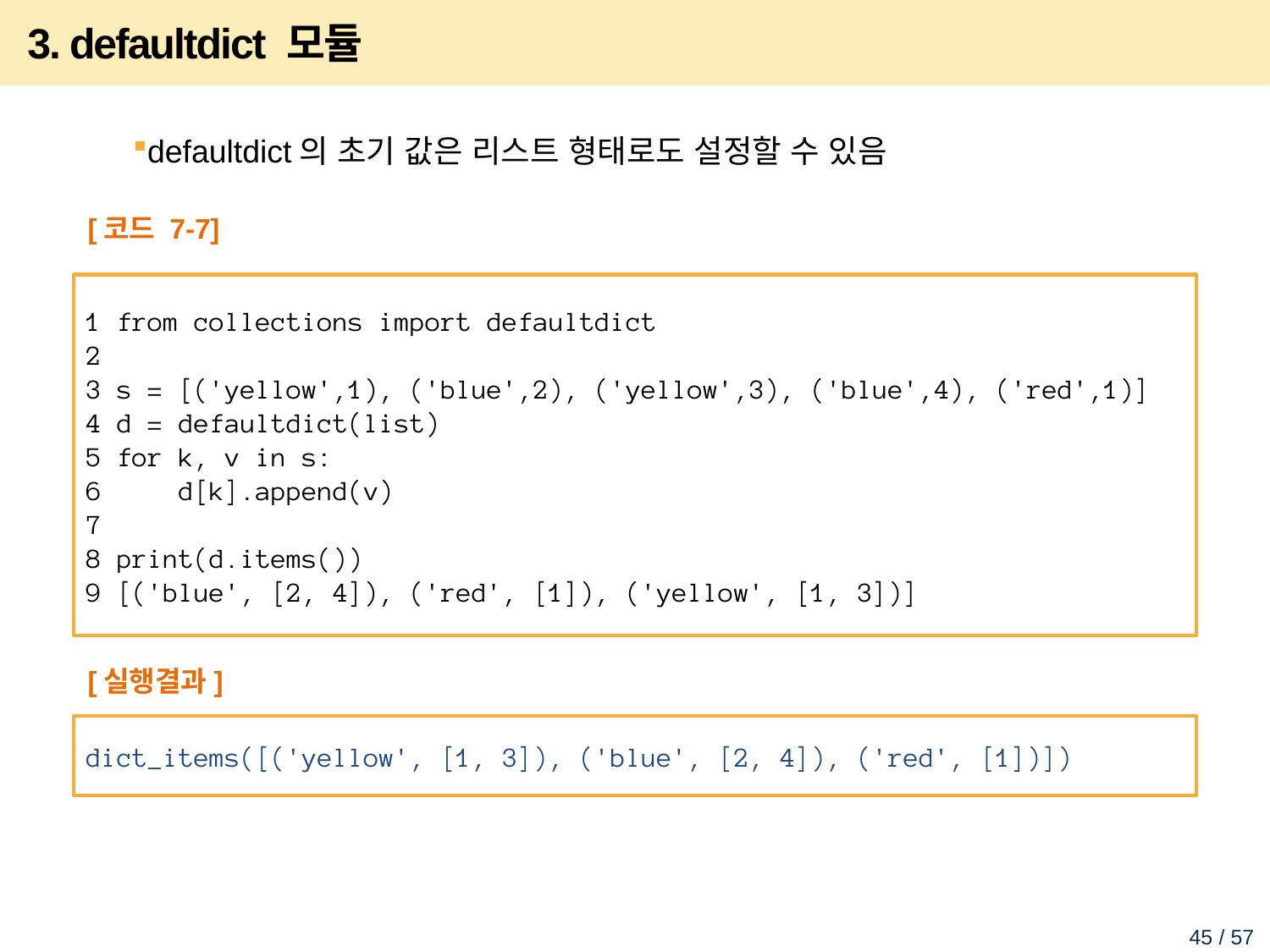

# 3. defaultdict 모듈
defaultdict의 초기 값은 리스트 형태로도 설정할 수 있음
[코드 7-7]
1 from collections import defaultdict
2
3 s = [('yellow',1), ('blue',2), ('yellow',3), ('blue',4), ('red',1)]
4 d = defaultdict(list)
5 for k, v in s:
6     d[k].append(v)
7
8 print(d.items())
9 [('blue', [2, 4]), ('red', [1]), ('yellow', [1, 3])]
[실행결과]
dict_items([('yellow', [1, 3]), ('blue', [2, 4]), ('red', [1])])